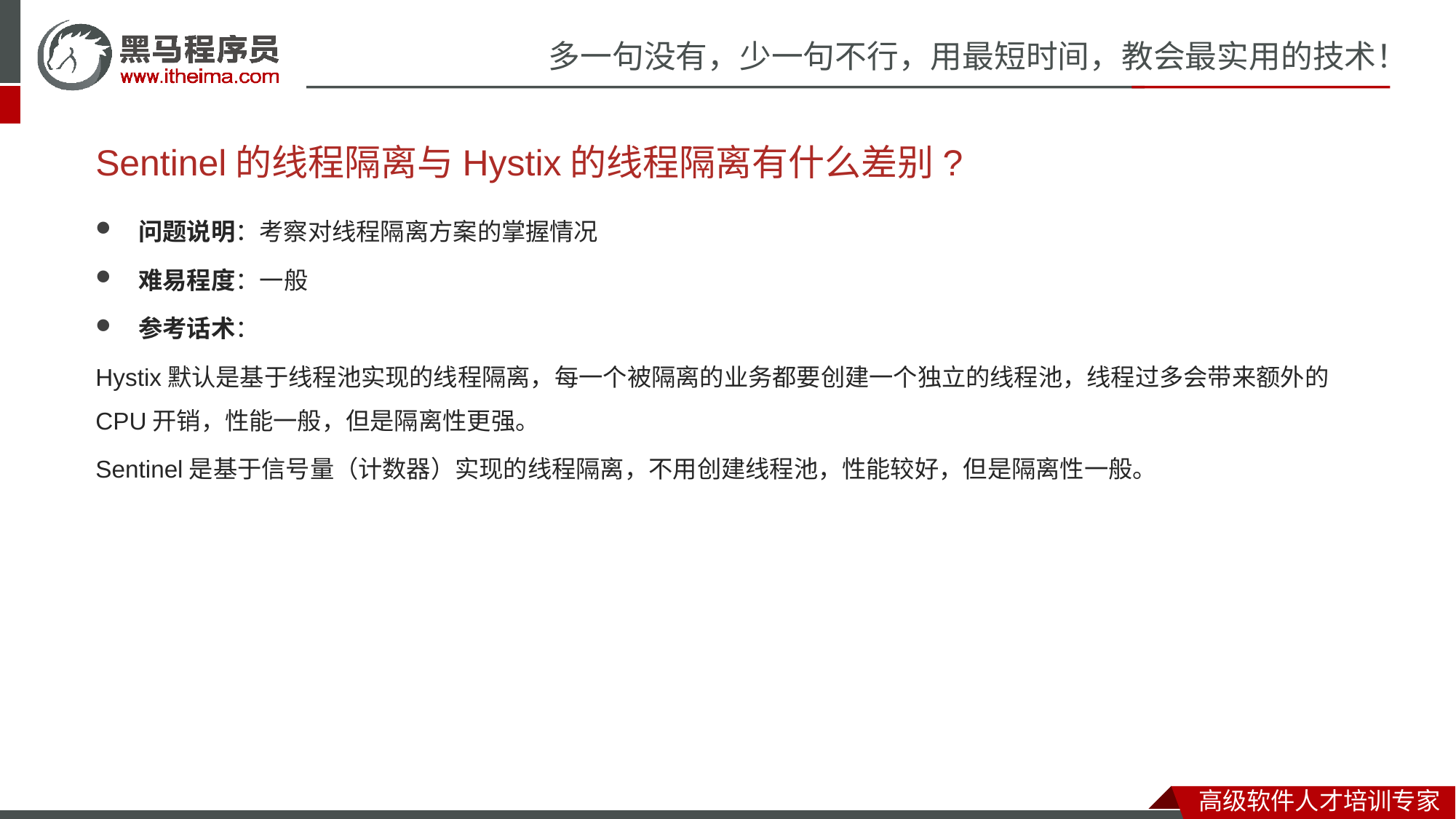

Sentinel的线程隔离与Hystix的线程隔离有什么差别?
问题说明：考察对线程隔离方案的掌握情况
难易程度：一般
参考话术：
Hystix默认是基于线程池实现的线程隔离，每一个被隔离的业务都要创建一个独立的线程池，线程过多会带来额外的CPU开销，性能一般，但是隔离性更强。
Sentinel是基于信号量（计数器）实现的线程隔离，不用创建线程池，性能较好，但是隔离性一般。